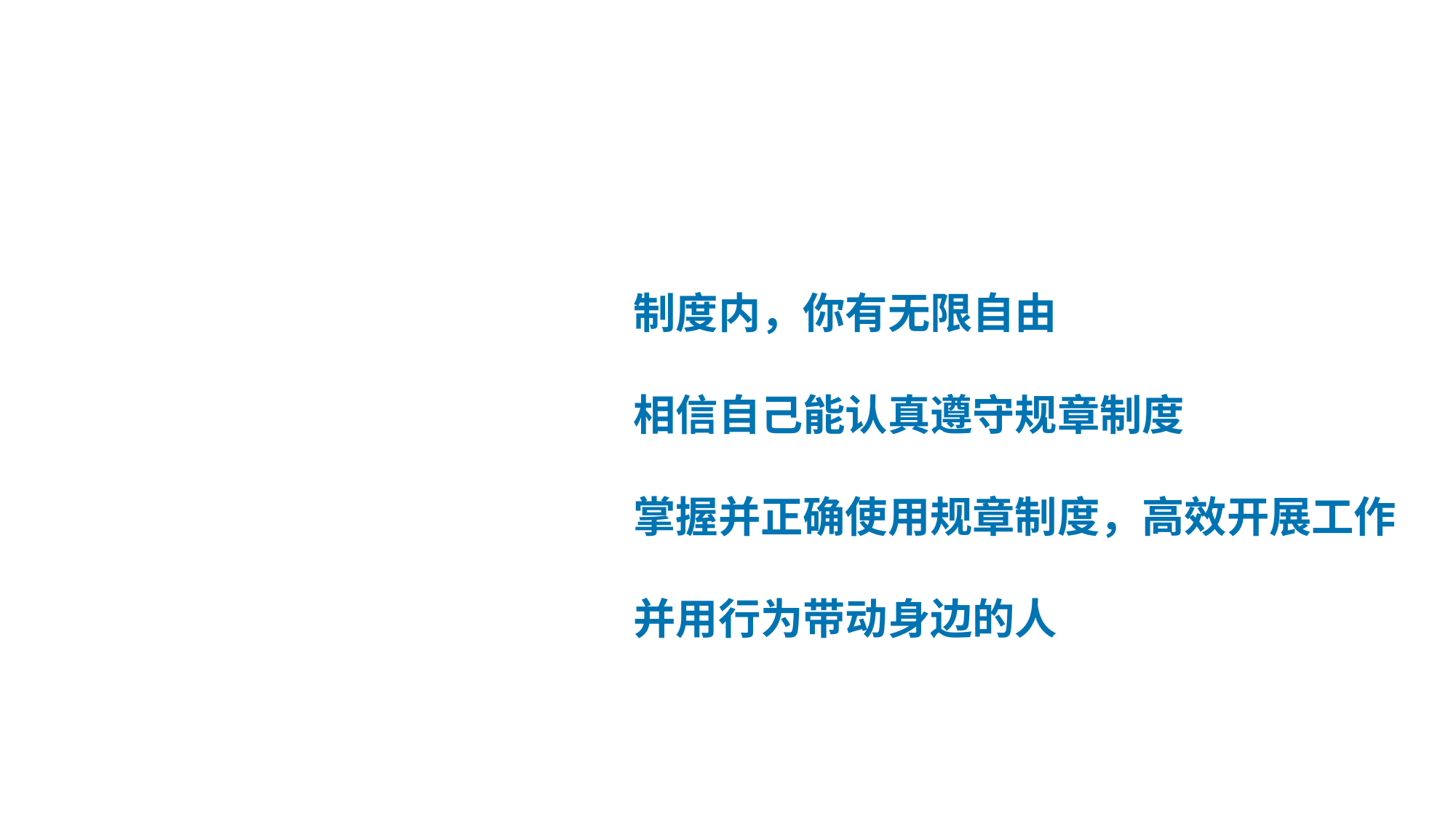

制度内，你有无限自由
相信自己能认真遵守规章制度
掌握并正确使用规章制度，高效开展工作
并用行为带动身边的人